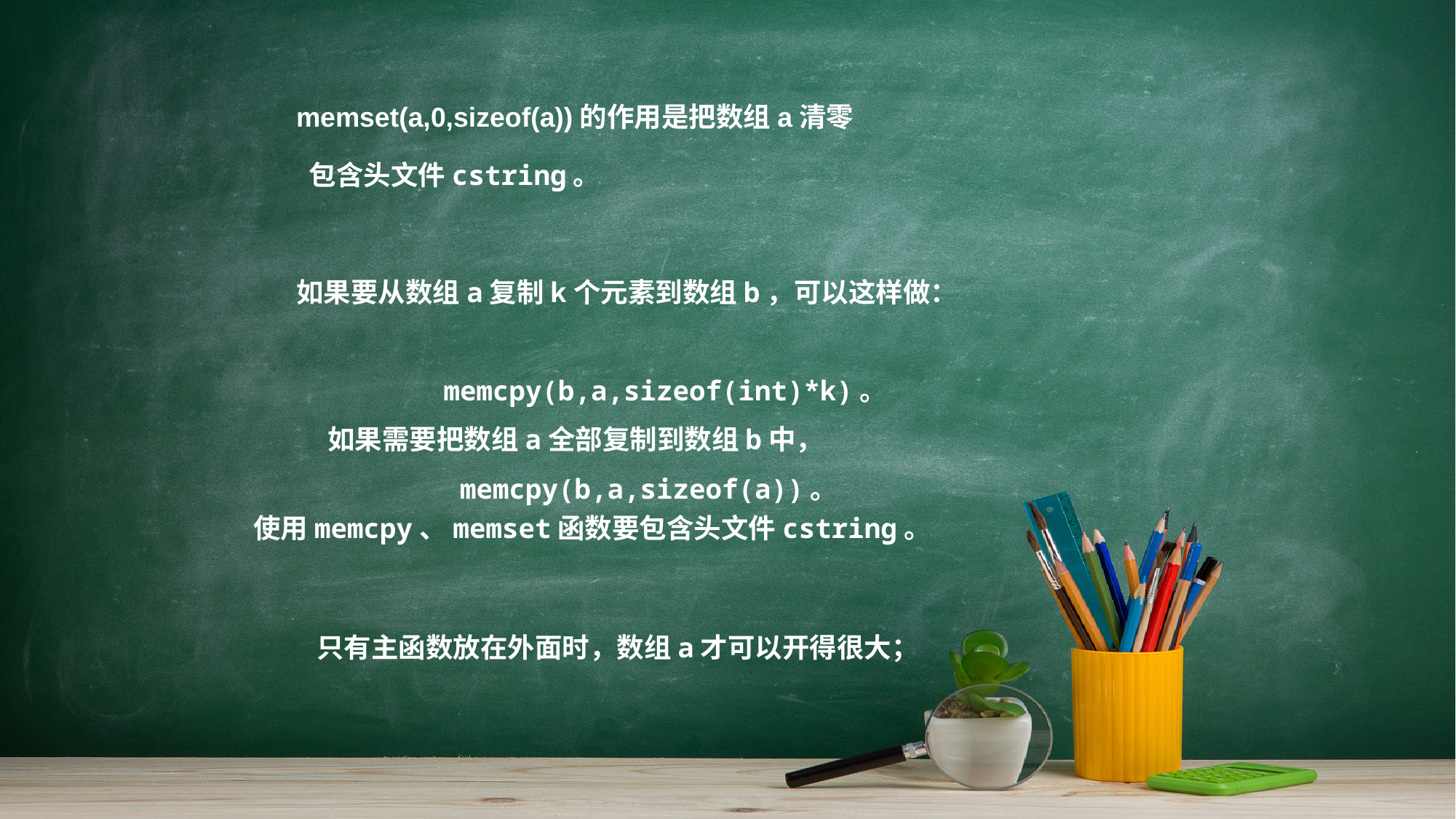

memset(a,0,sizeof(a))的作用是把数组a清零

 包含头文件cstring。
如果要从数组a复制k个元素到数组b，可以这样做：
         memcpy(b,a,sizeof(int)*k)。
    如果需要把数组a全部复制到数组b中，
          memcpy(b,a,sizeof(a))。
使用memcpy、memset函数要包含头文件cstring。
 只有主函数放在外面时，数组a才可以开得很大；